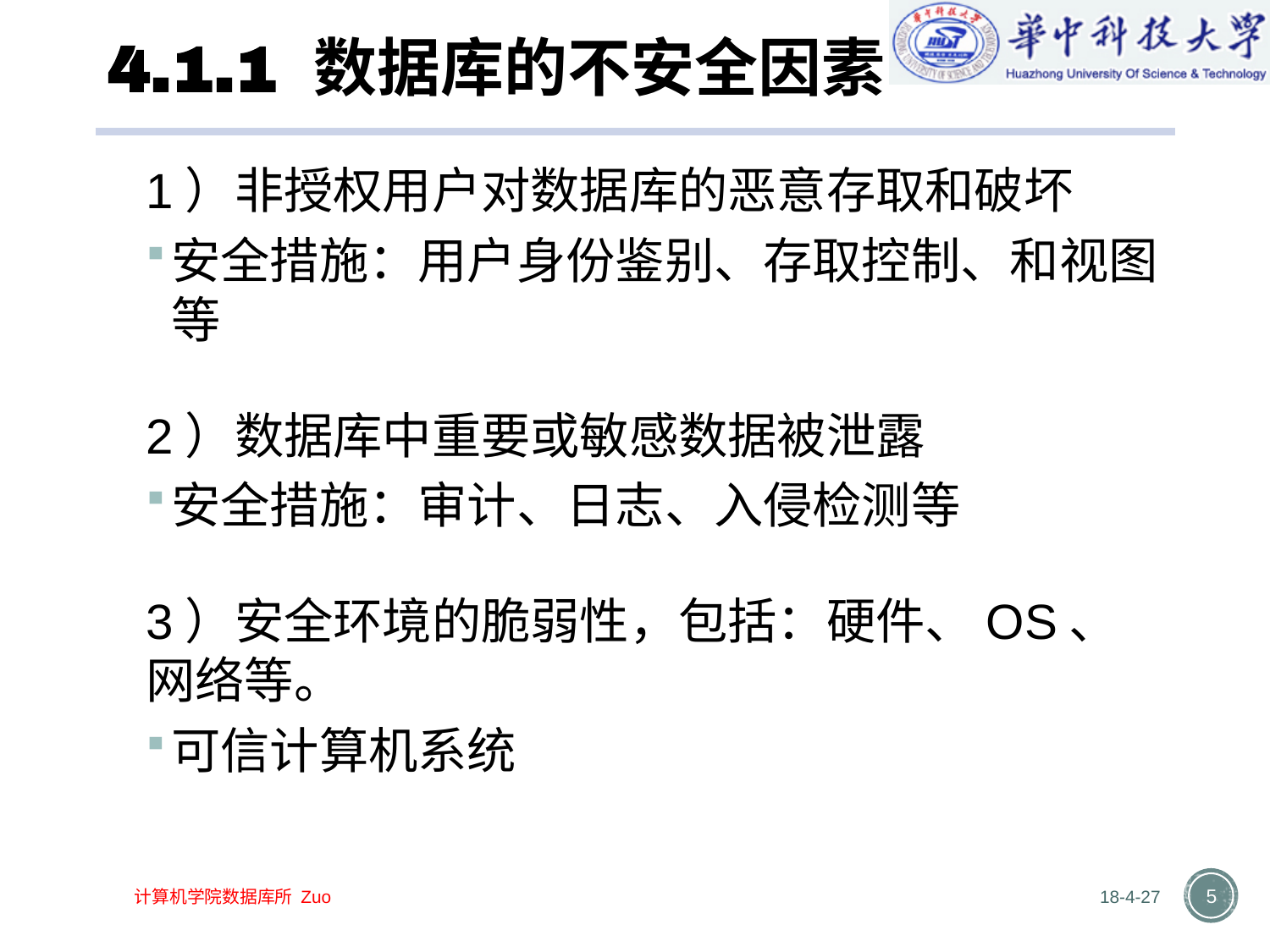

# 4.1.1 数据库的不安全因素
1）非授权用户对数据库的恶意存取和破坏
安全措施：用户身份鉴别、存取控制、和视图等

2）数据库中重要或敏感数据被泄露
安全措施：审计、日志、入侵检测等

3）安全环境的脆弱性，包括：硬件、OS、网络等。
可信计算机系统

18-4-27
5